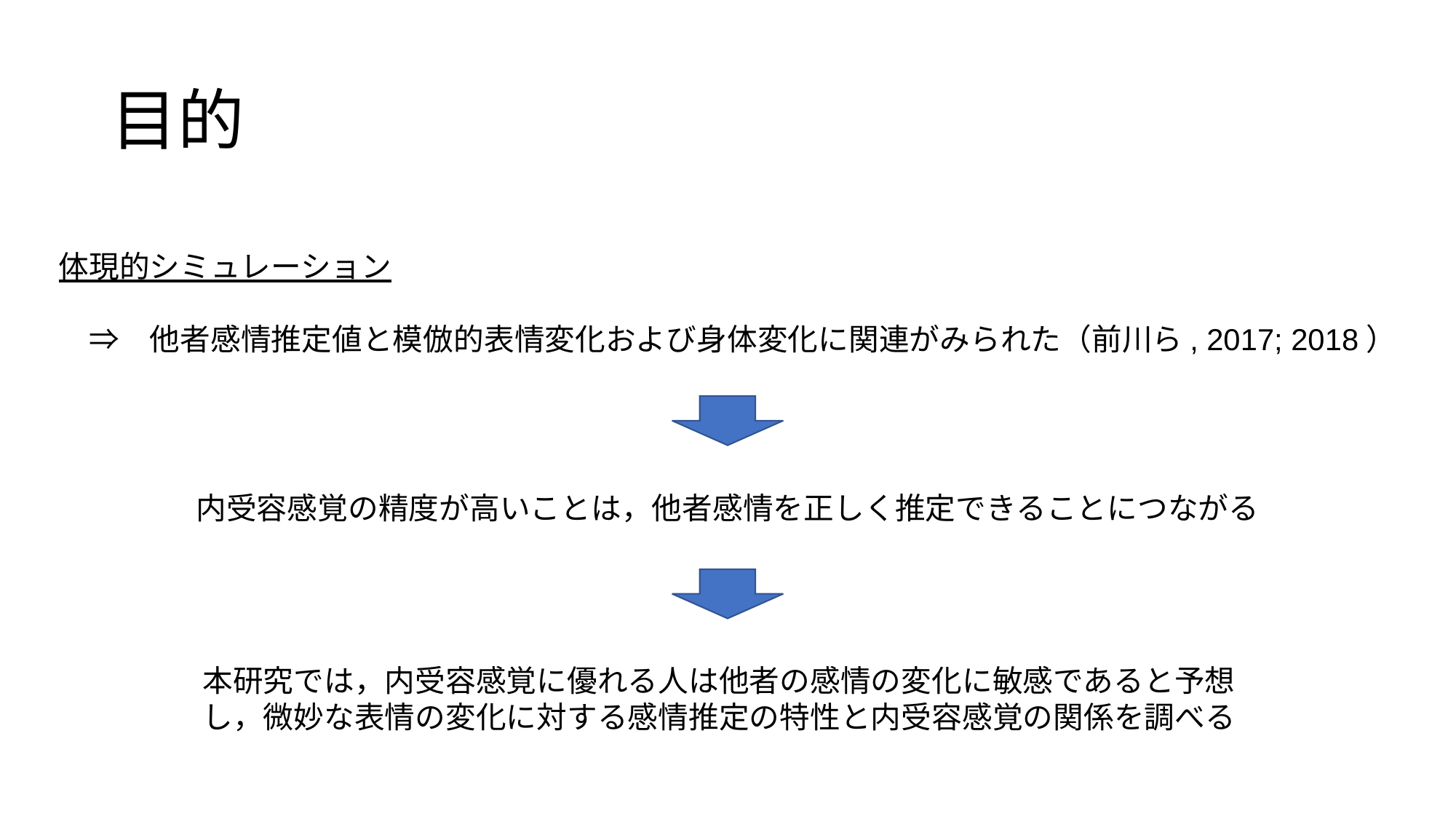

# 目的
体現的シミュレーション

　⇒　他者感情推定値と模倣的表情変化および身体変化に関連がみられた（前川ら, 2017; 2018）

内受容感覚の精度が高いことは，他者感情を正しく推定できることにつながる

本研究では，内受容感覚に優れる人は他者の感情の変化に敏感であると予想し，微妙な表情の変化に対する感情推定の特性と内受容感覚の関係を調べる